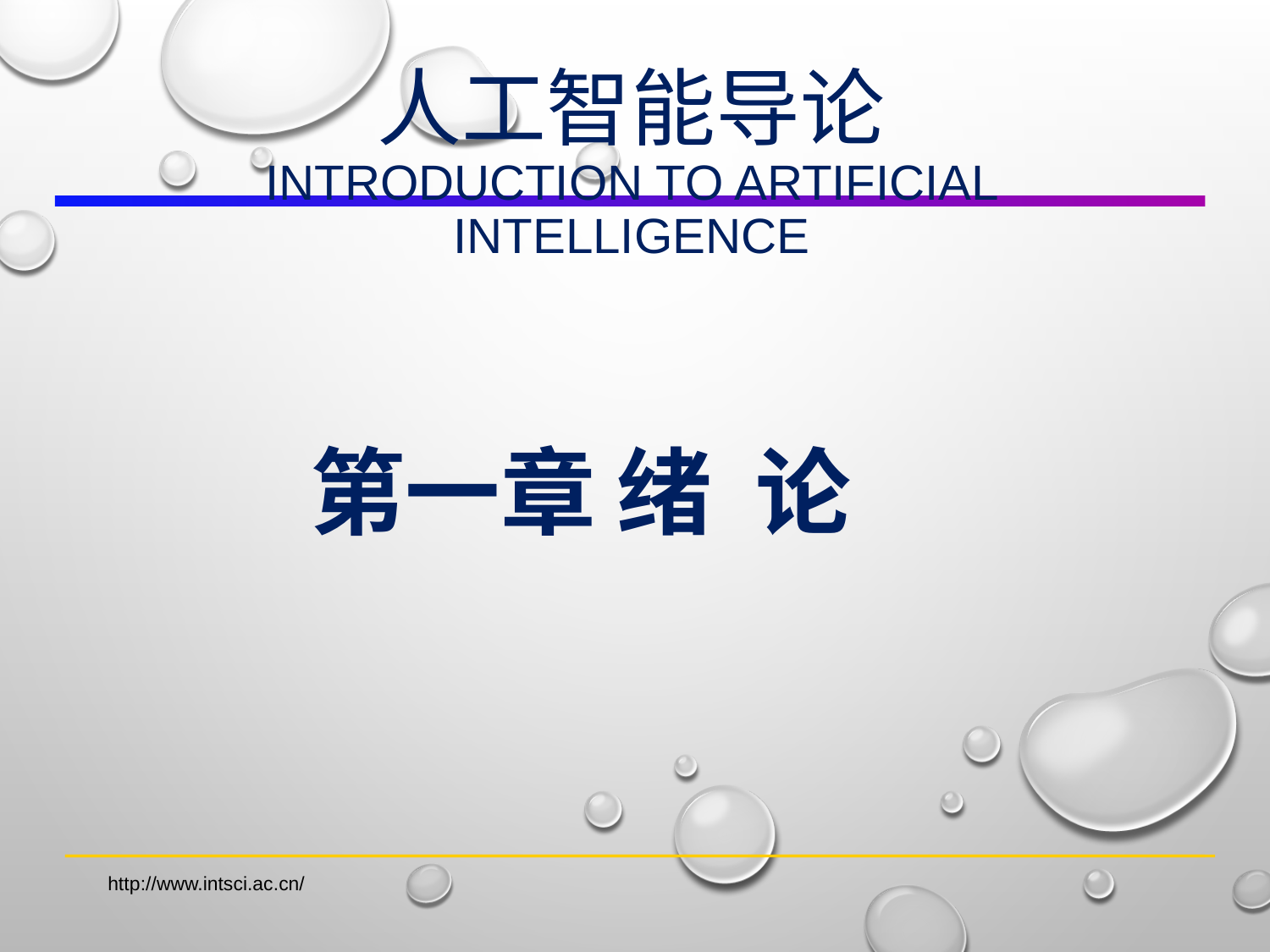

# 人工智能导论 Introduction to Artificial Intelligence
第一章 绪  论
http://www.intsci.ac.cn/